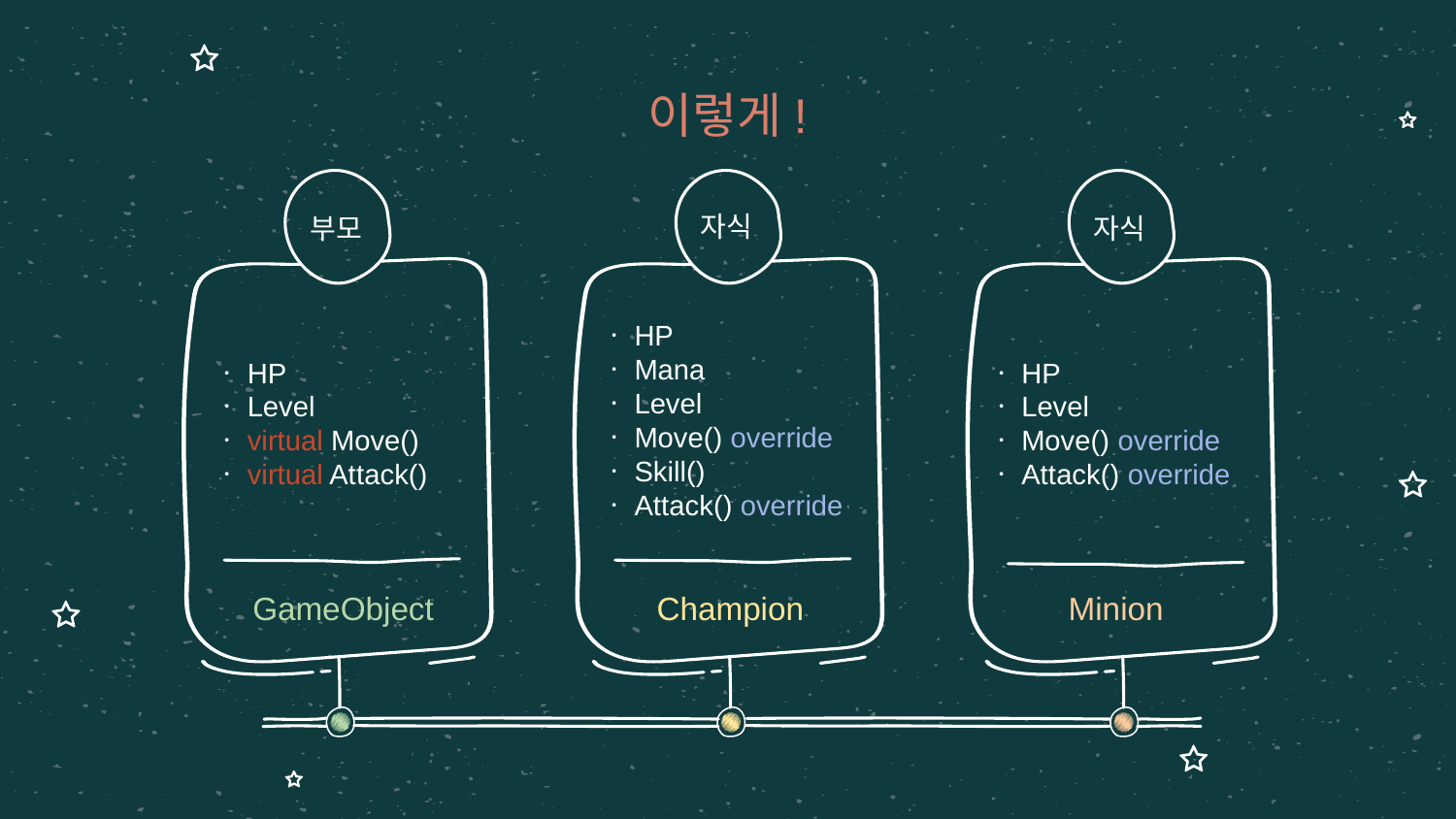

# 이렇게!
자식
부모
자식

ㆍHP
ㆍMana
ㆍLevel
ㆍMove() override
ㆍSkill()
ㆍAttack() override
ㆍHP
ㆍLevel
ㆍMove() override
ㆍAttack() override
ㆍHP
ㆍLevel
ㆍvirtual Move()
ㆍvirtual Attack()

GameObject
Champion
Minion